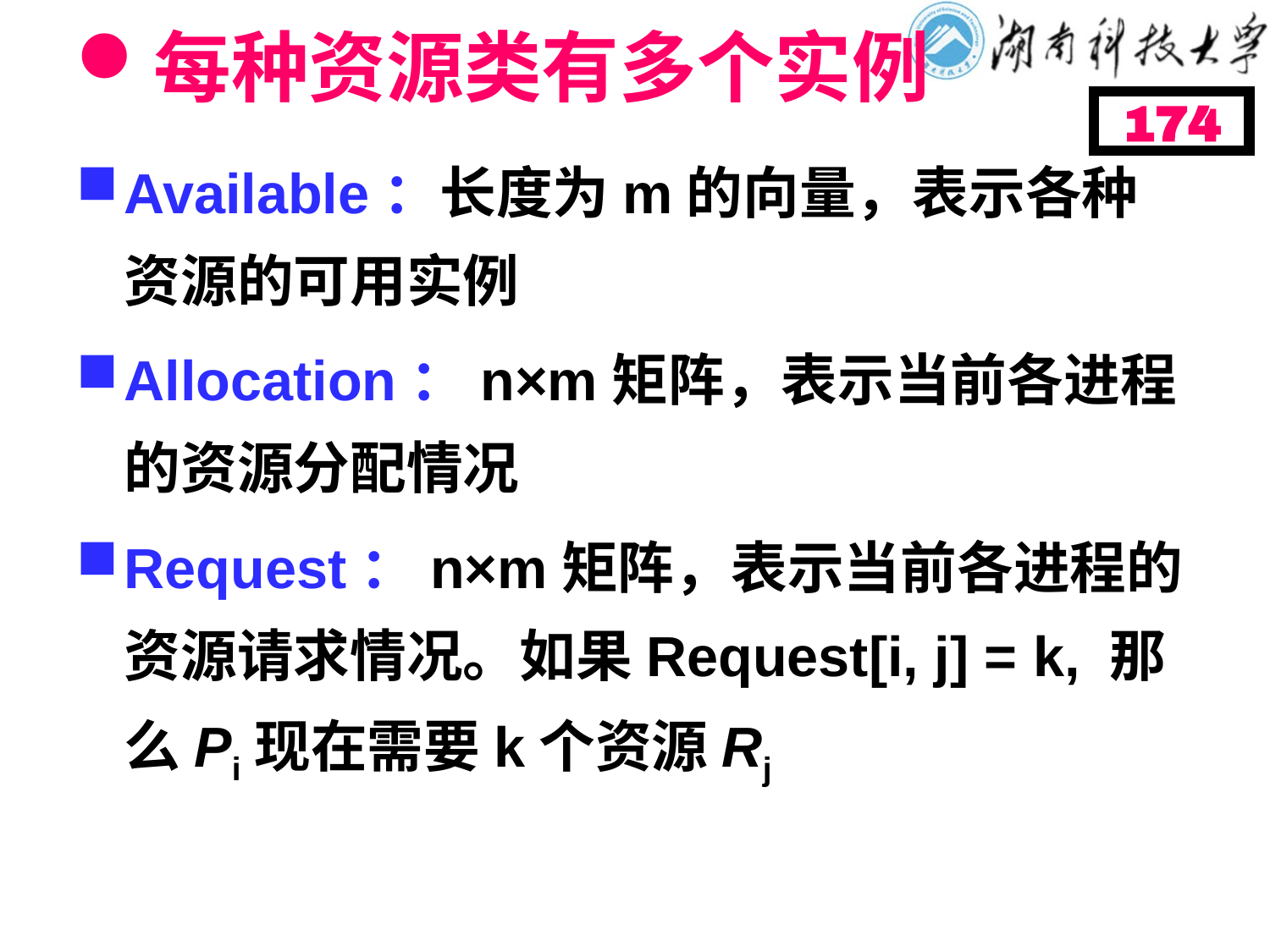

# 每种资源类有多个实例
174
Available：长度为m的向量，表示各种资源的可用实例
Allocation：n×m矩阵，表示当前各进程的资源分配情况
Request：n×m矩阵，表示当前各进程的资源请求情况。如果Request[i, j] = k, 那么Pi现在需要k个资源Rj